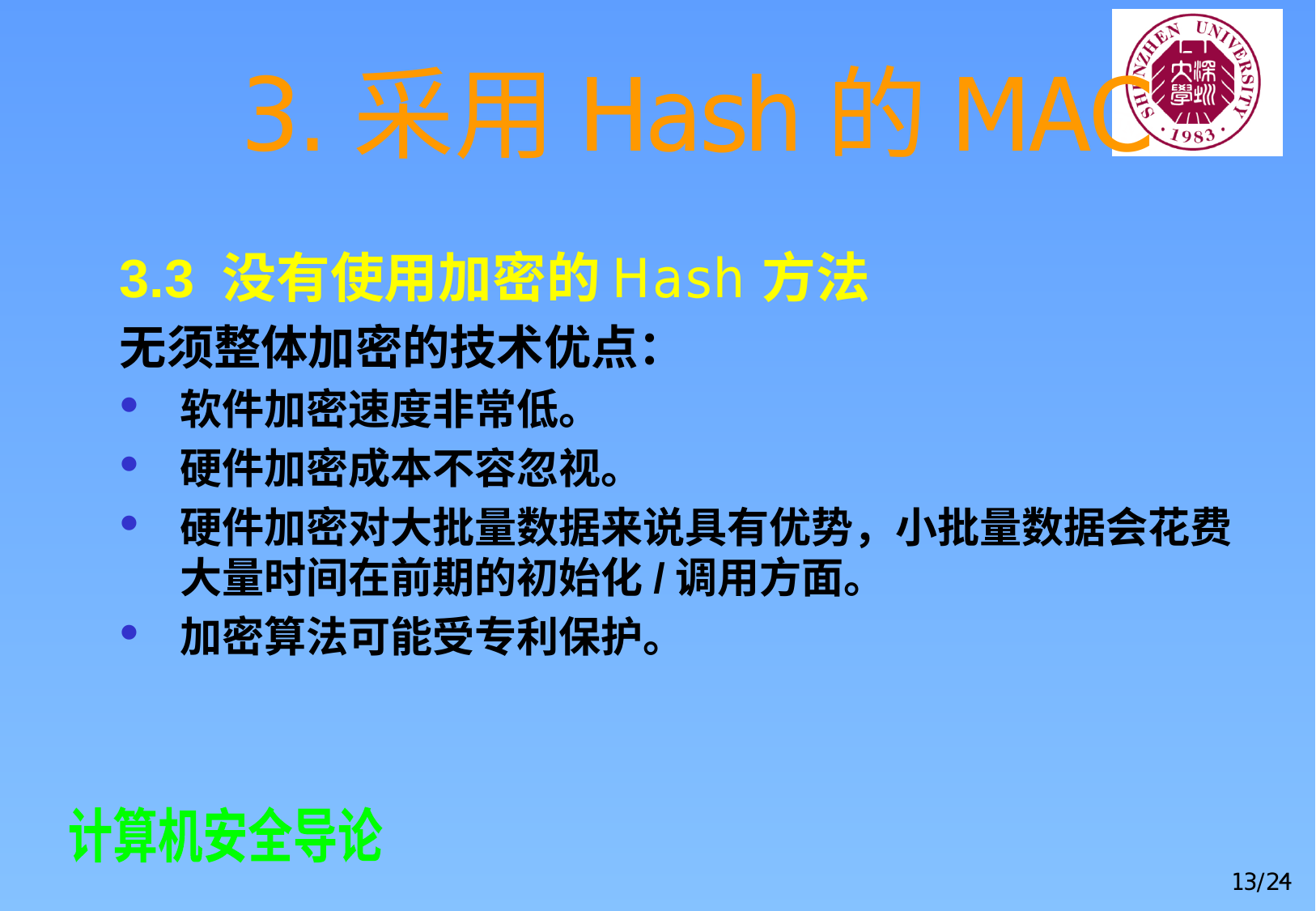

# 3.采用Hash的MAC
3.3 没有使用加密的Hash方法
无须整体加密的技术优点：
软件加密速度非常低。
硬件加密成本不容忽视。
硬件加密对大批量数据来说具有优势，小批量数据会花费大量时间在前期的初始化/调用方面。
加密算法可能受专利保护。
13/24